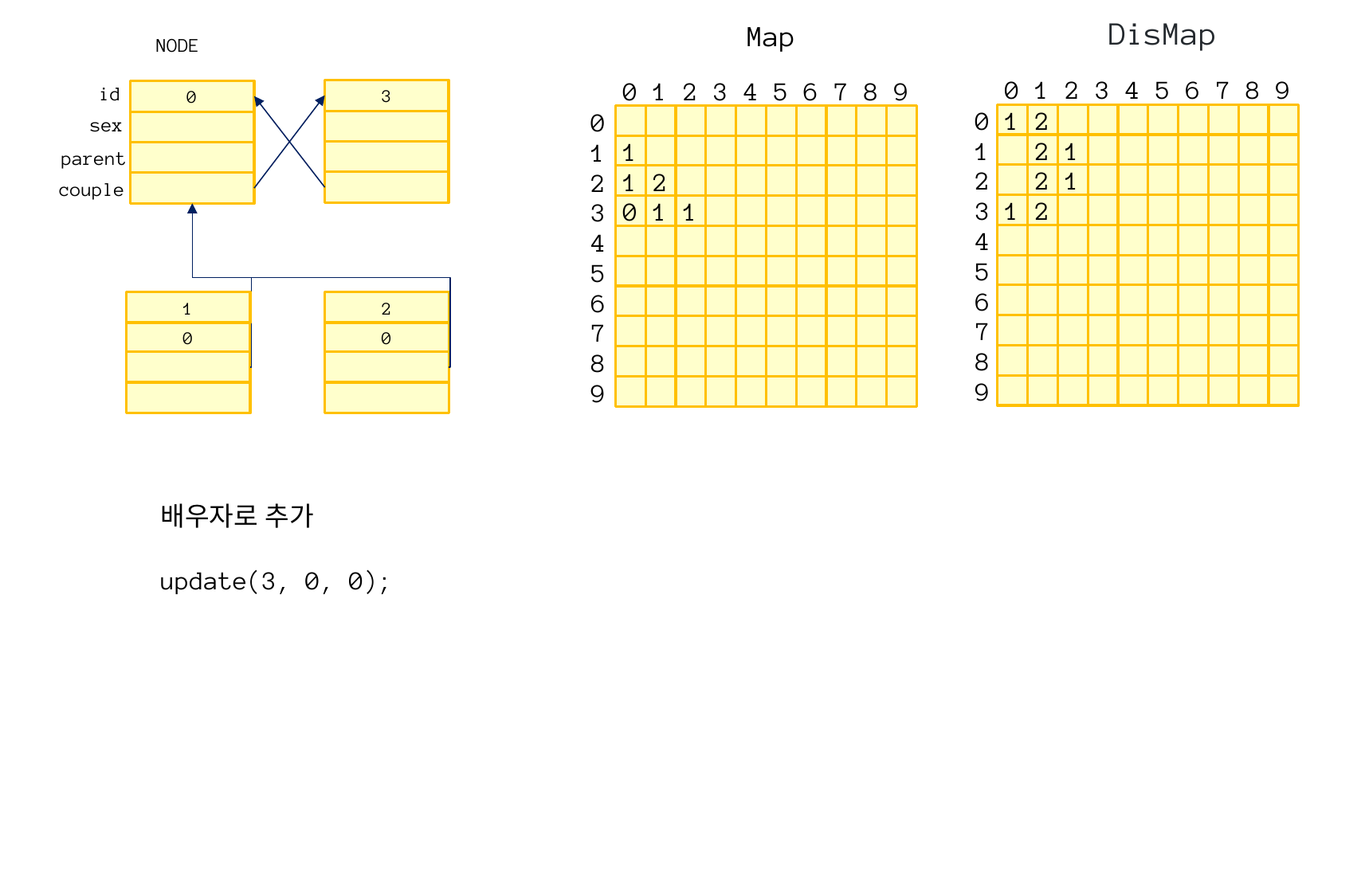

DisMap
Map
NODE
id
0
1
2
3
4
5
6
7
8
9
0
1
2
3
4
5
6
7
8
9
3
0
sex
0
1
2

0

parent
1

2
1

1

1

couple
2

2
1

1
2

2

3
1
2

0
1
1

3
4

4
5

5
6

6
1
2
7

7
0
0
8

8

9

9

배우자로 추가

update(3, 0, 0);